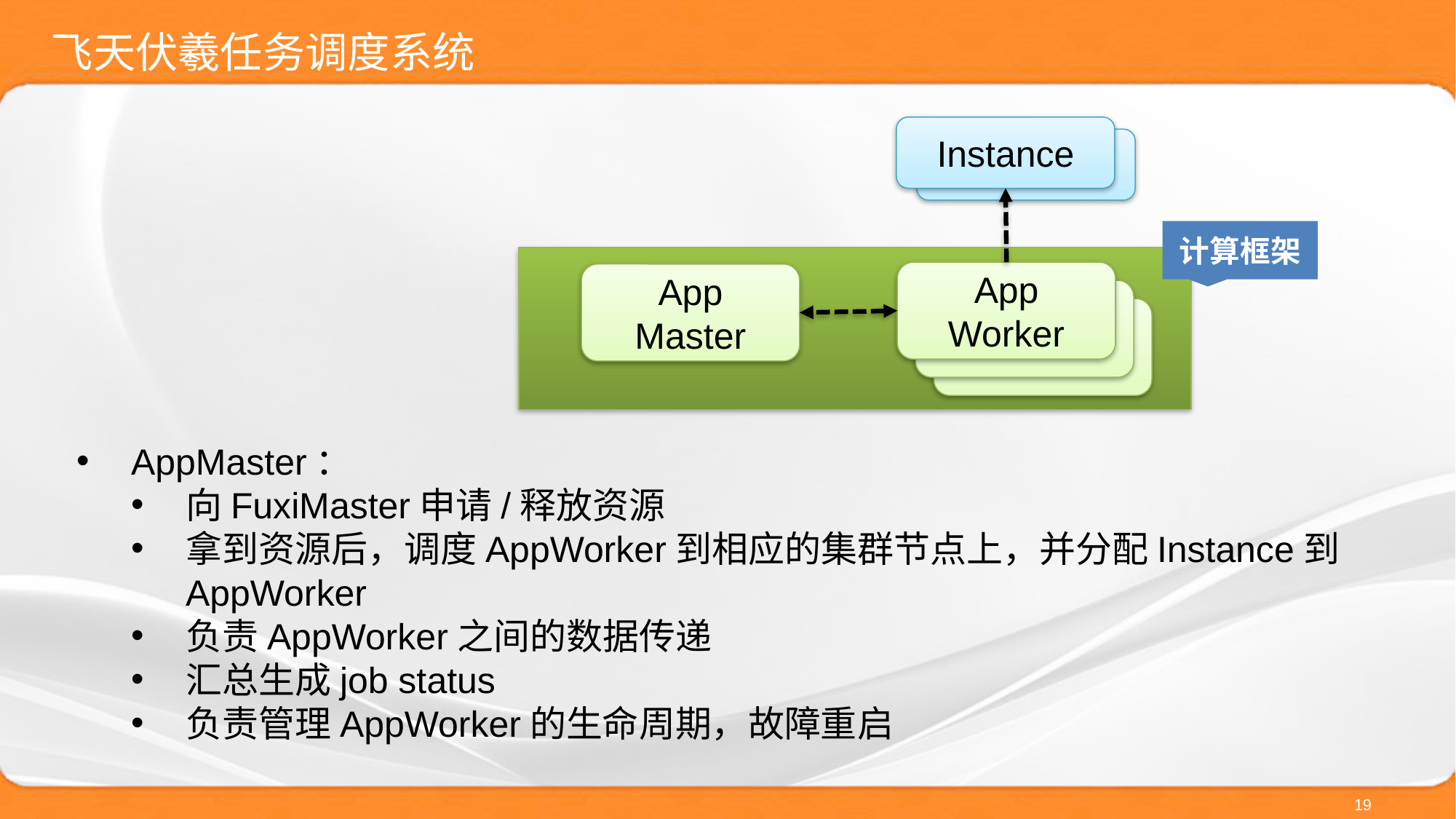

# 飞天伏羲任务调度系统
Instance

计算框架

App
Worker
App
Master

AppMaster：
向FuxiMaster申请/释放资源
拿到资源后，调度AppWorker到相应的集群节点上，并分配Instance到AppWorker
负责AppWorker之间的数据传递
汇总生成job status
负责管理AppWorker的生命周期，故障重启
19